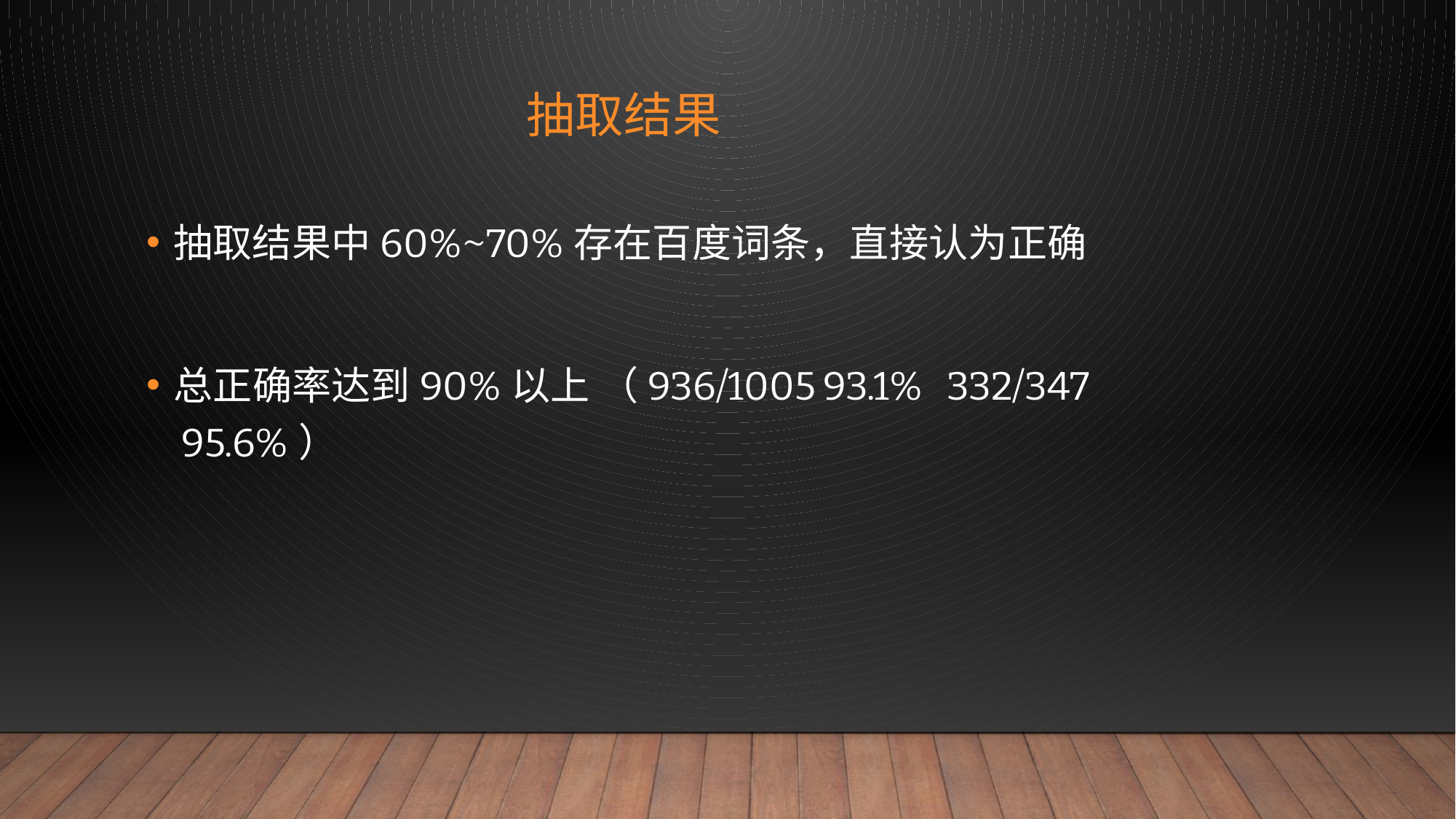

# 抽取结果
抽取结果中60%~70%存在百度词条，直接认为正确

总正确率达到90%以上 （936/1005 93.1%   332/347  95.6%）